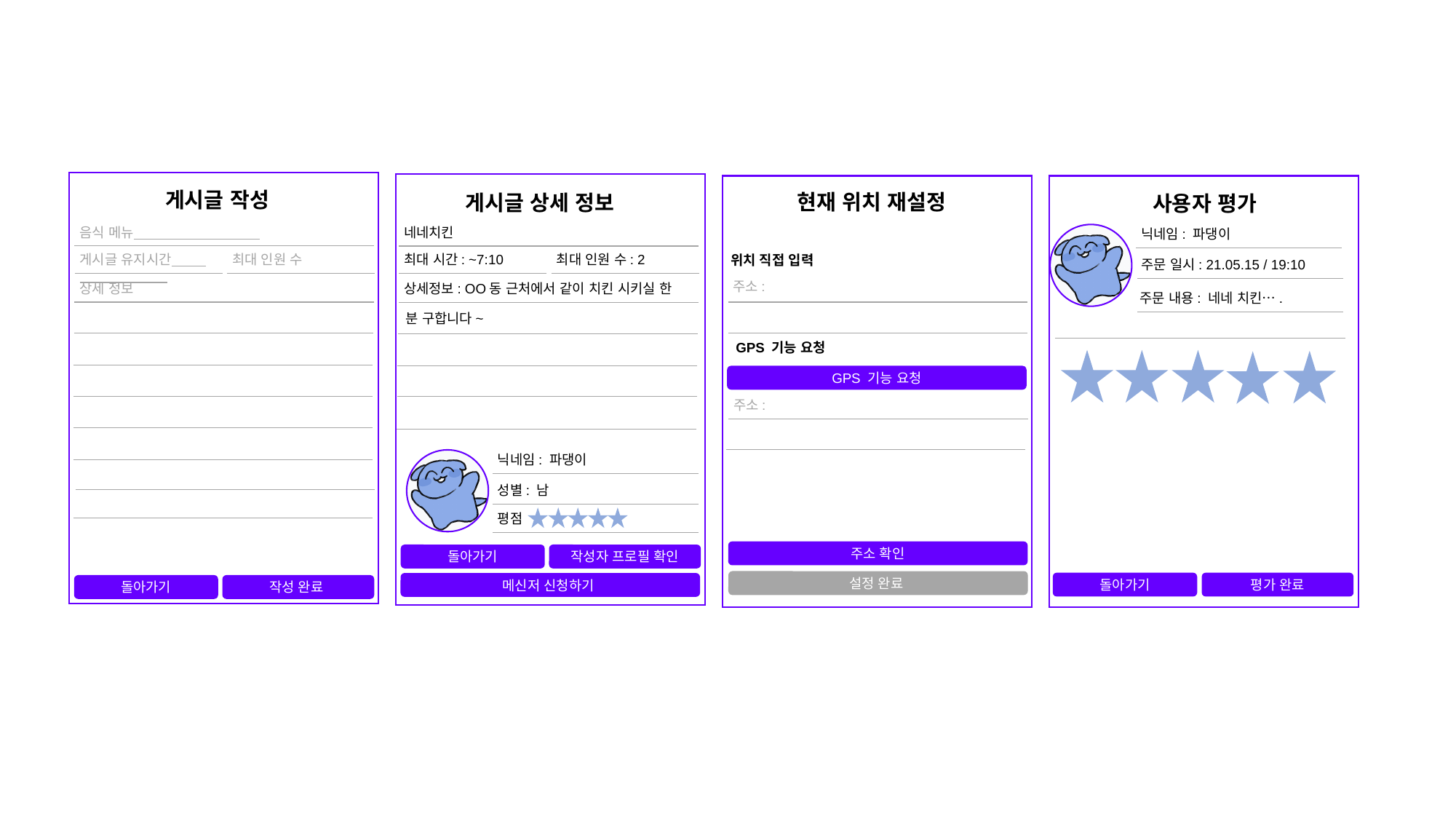

게시글 작성
현재 위치 재설정
게시글 상세 정보
사용자 평가
음식 메뉴
네네치킨
닉네임: 파댕이

게시글 유지시간
최대 인원 수
최대 시간: ~7:10
최대 인원 수: 2
위치 직접 입력
주문 일시: 21.05.15 / 19:10
주소:
상세 정보
상세정보: OO동 근처에서 같이 치킨 시키실 한
주문 내용: 네네 치킨….
분 구합니다~
GPS 기능 요청

GPS 기능 요청
주소:
닉네임: 파댕이

성별: 남
평점

주소 확인
돌아가기
작성자 프로필 확인
설정 완료
돌아가기
평가 완료
메신저 신청하기
돌아가기
작성 완료